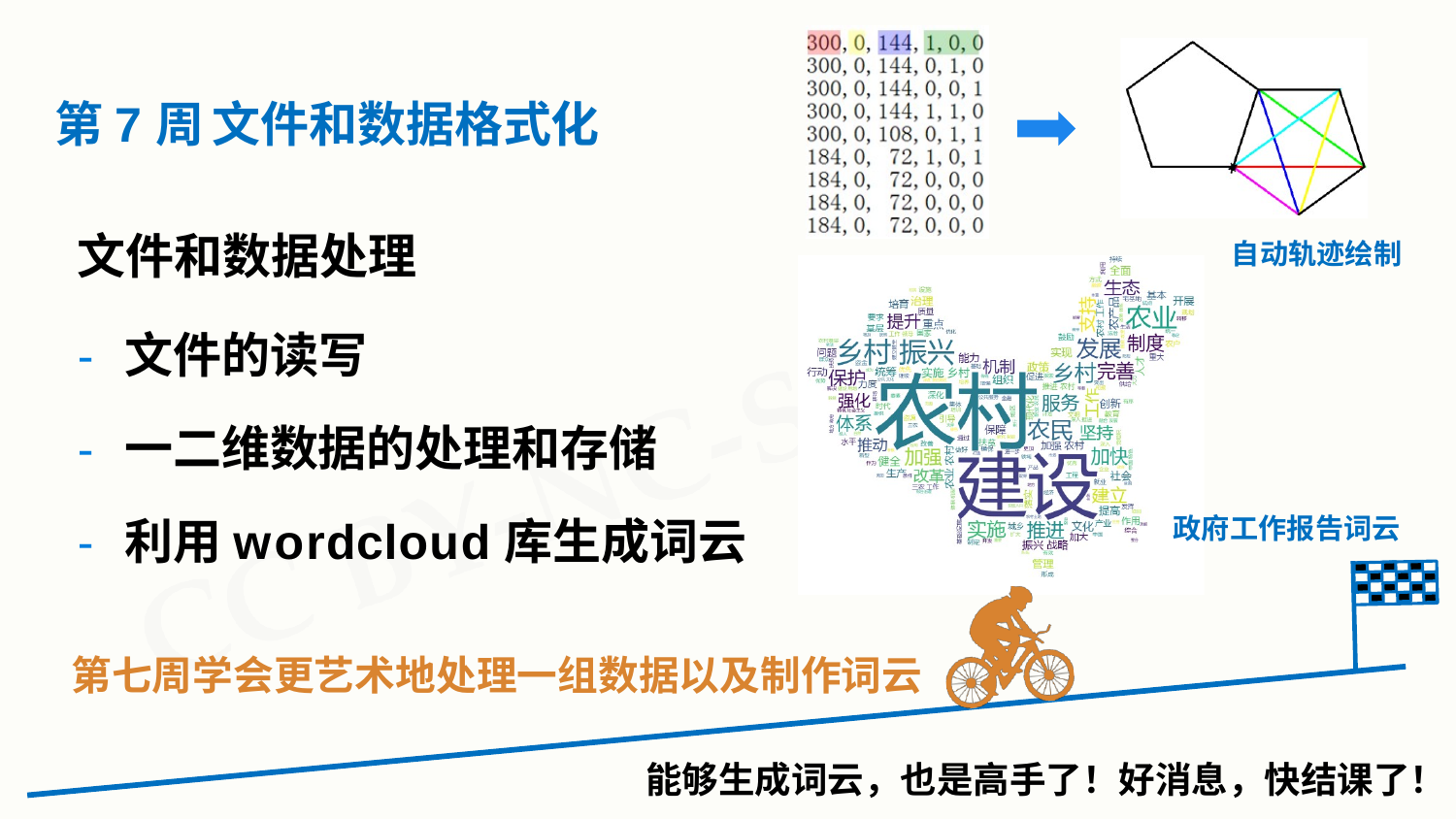

# 第7周	文件和数据格式化

文件和数据处理
自动轨迹绘制
- 文件的读写
- 一二维数据的处理和存储
- 利用wordcloud库生成词云

政府工作报告词云

第七周学会更艺术地处理一组数据以及制作词云

能够生成词云，也是高手了！好消息，快结课了！